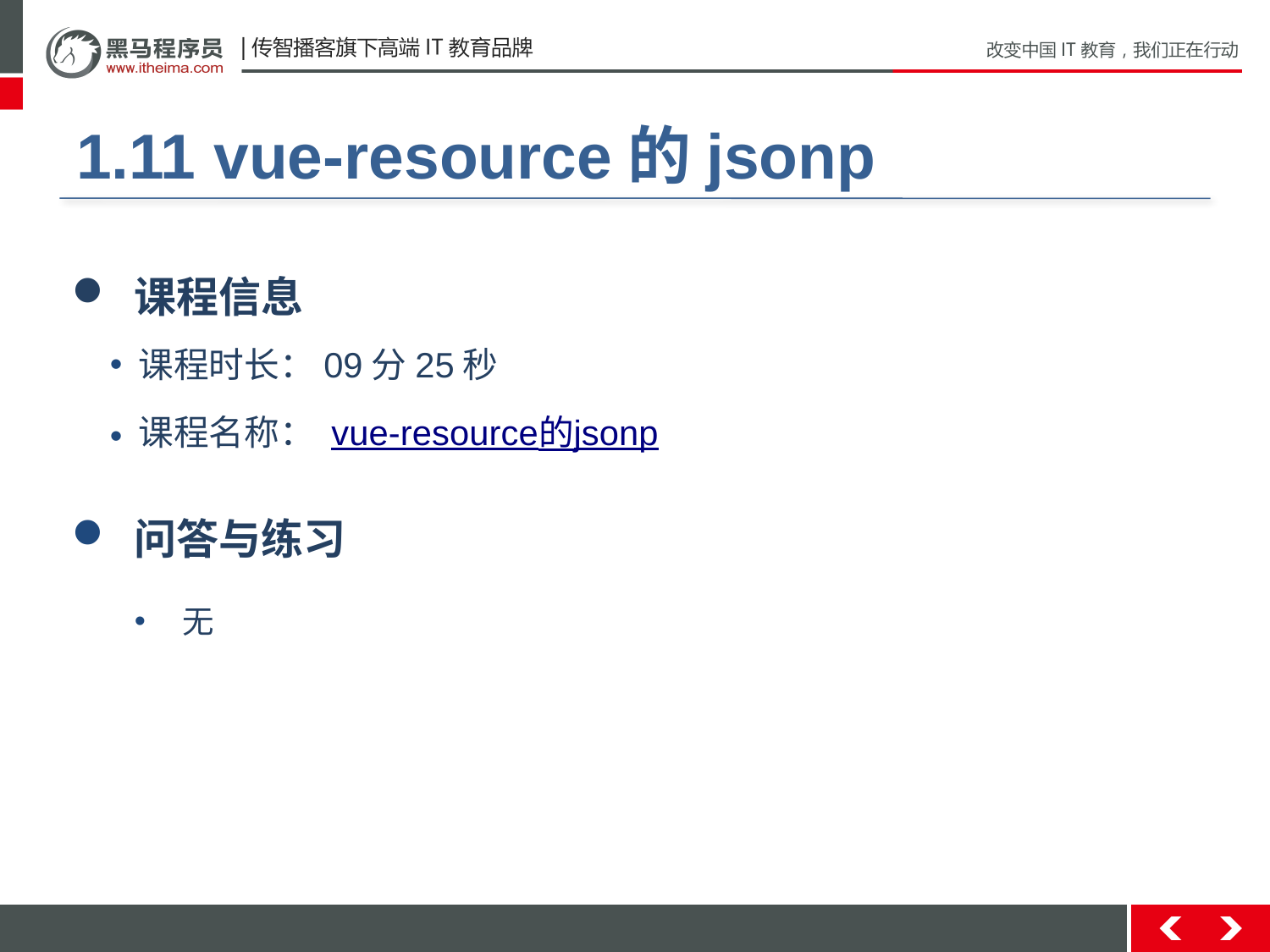

#
1.11 vue-resource的jsonp
 课程信息
 课程时长：09分25秒
 课程名称： vue-resource的jsonp
 问答与练习
无